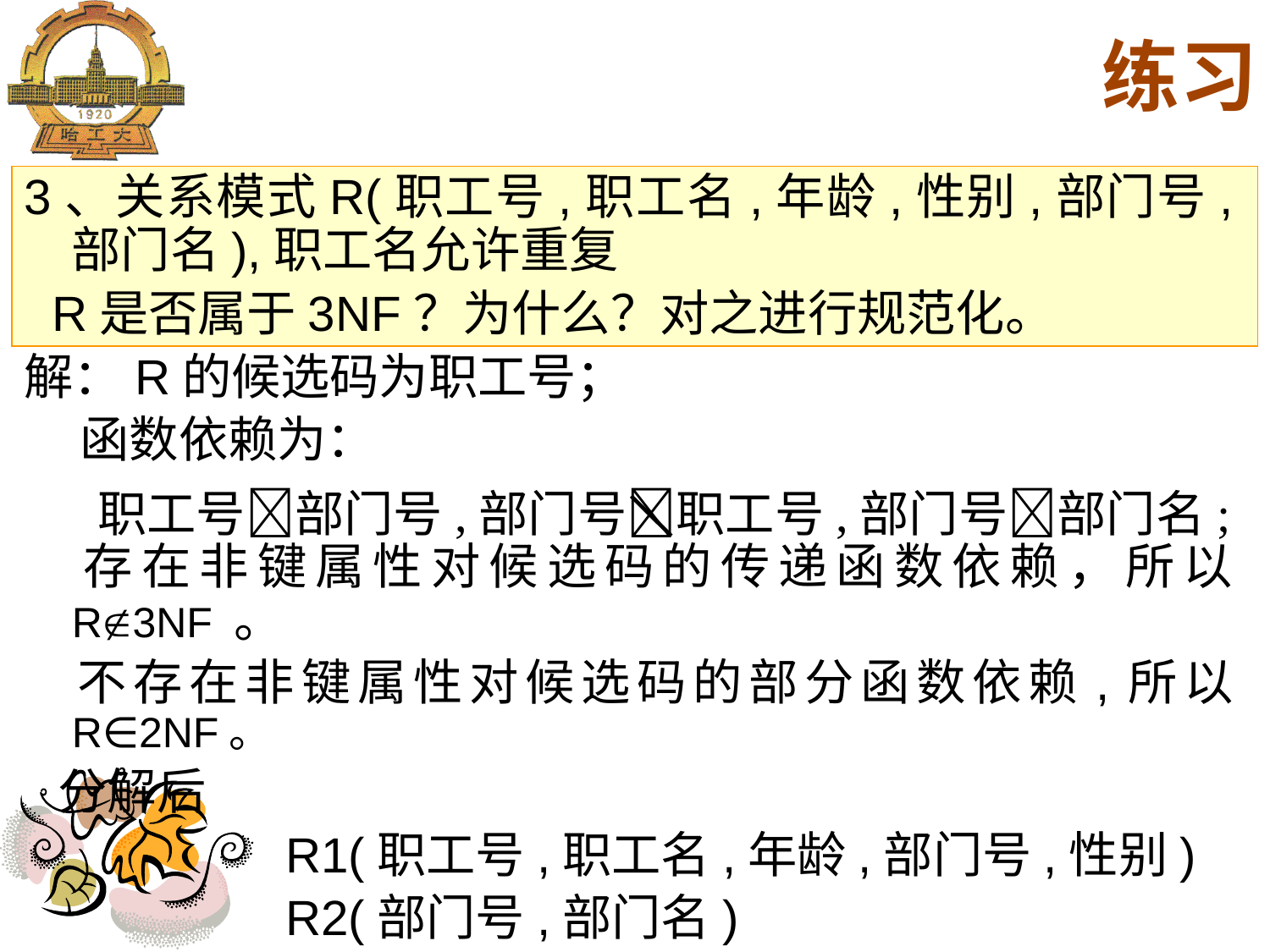

练习
3、关系模式R(职工号,职工名,年龄,性别,部门号,部门名),职工名允许重复
  R是否属于3NF？为什么？对之进行规范化。
解：R的候选码为职工号；
    函数依赖为：

  存在非键属性对候选码的传递函数依赖，所以R∉3NF 。
  不存在非键属性对候选码的部分函数依赖,所以R∈2NF。
  分解后
                   R1(职工号,职工名,年龄,部门号,性别)
                   R2(部门号,部门名)
职工号→部门号,部门号→职工号,部门号→部门名;